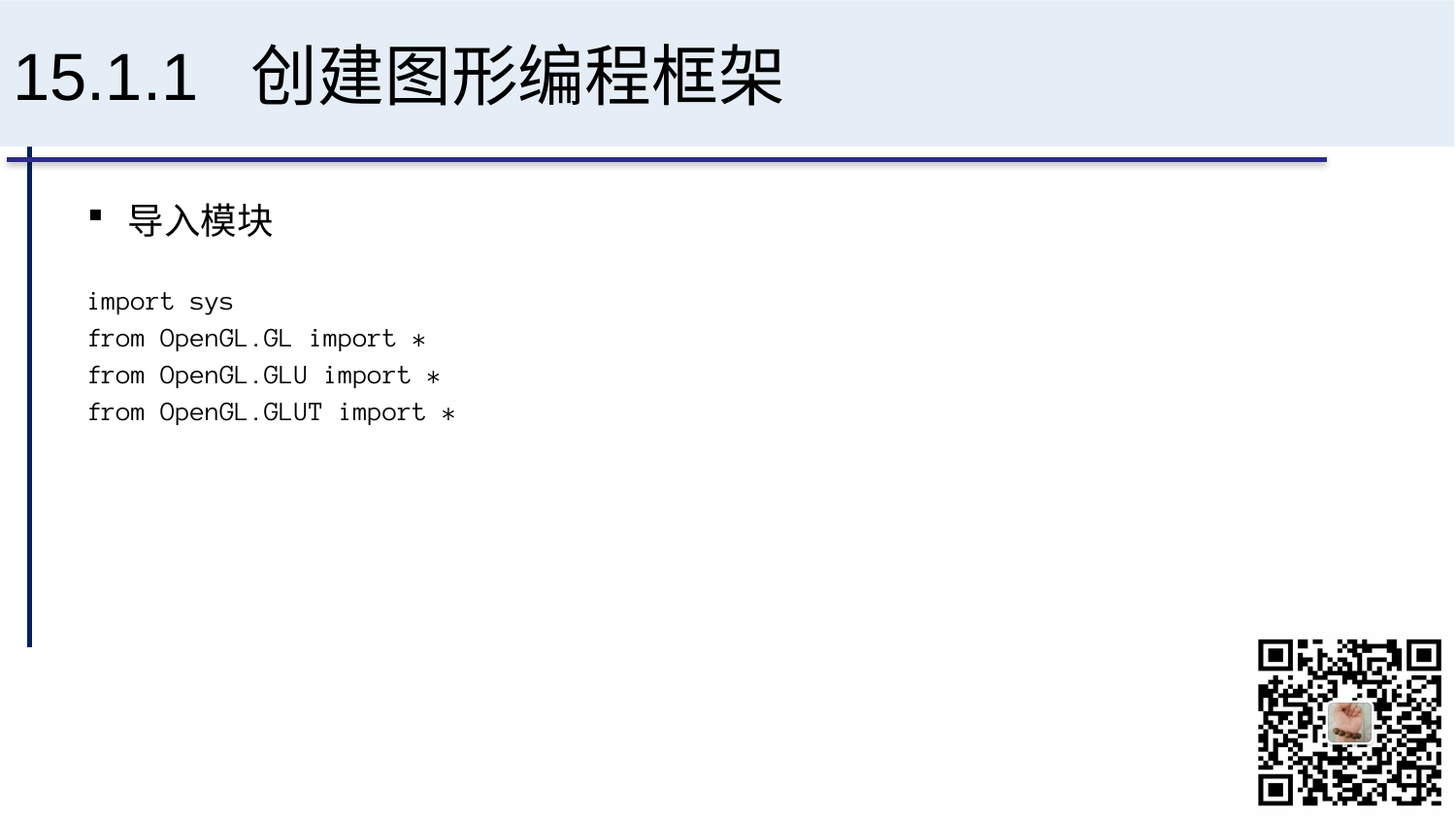

# 15.1.1  创建图形编程框架
导入模块

import sys
from OpenGL.GL import *
from OpenGL.GLU import *
from OpenGL.GLUT import *